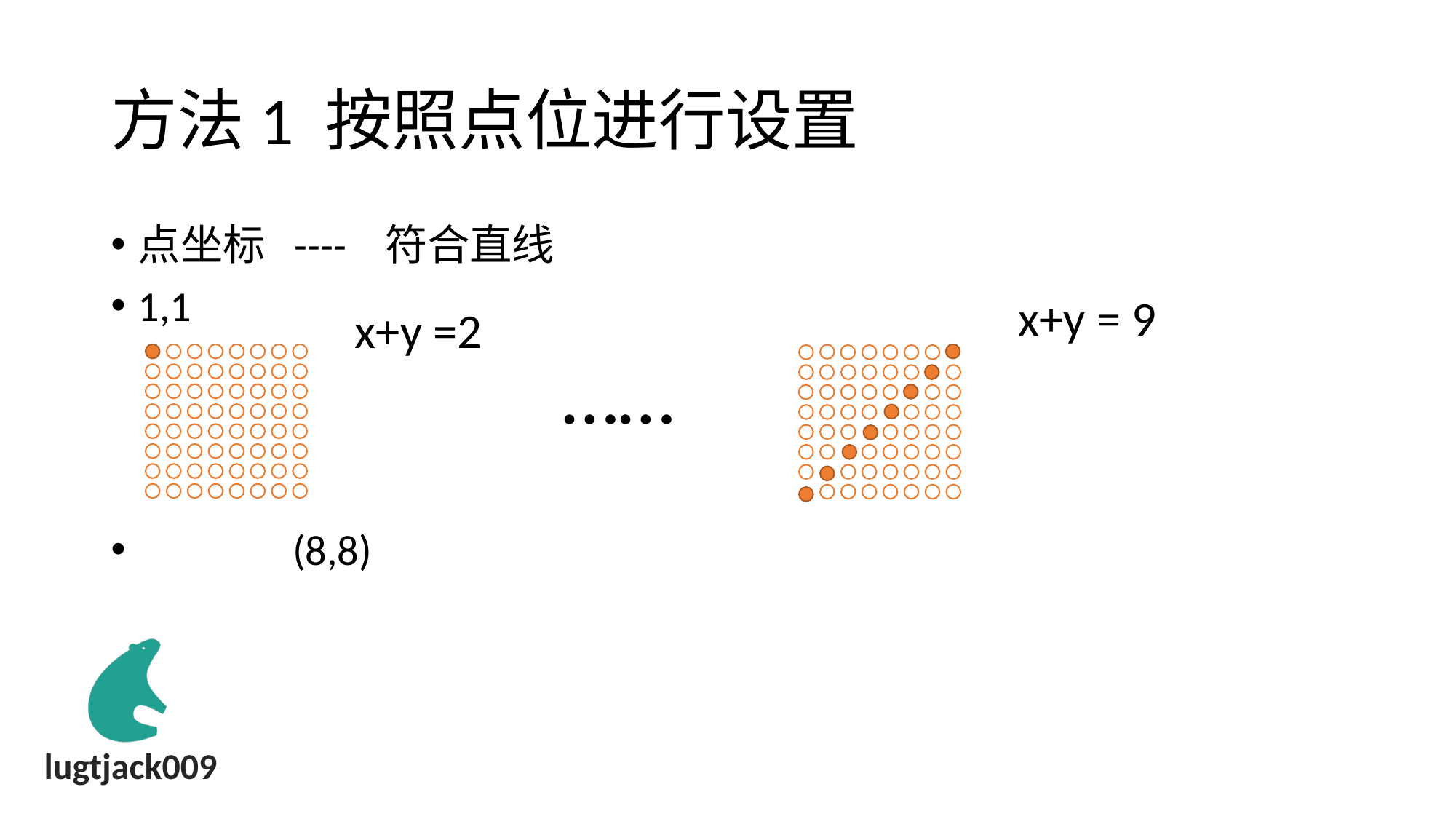

# 方法1 按照点位进行设置
点坐标  ----   符合直线
1,1

                (8,8)
x+y = 9
x+y =2
……